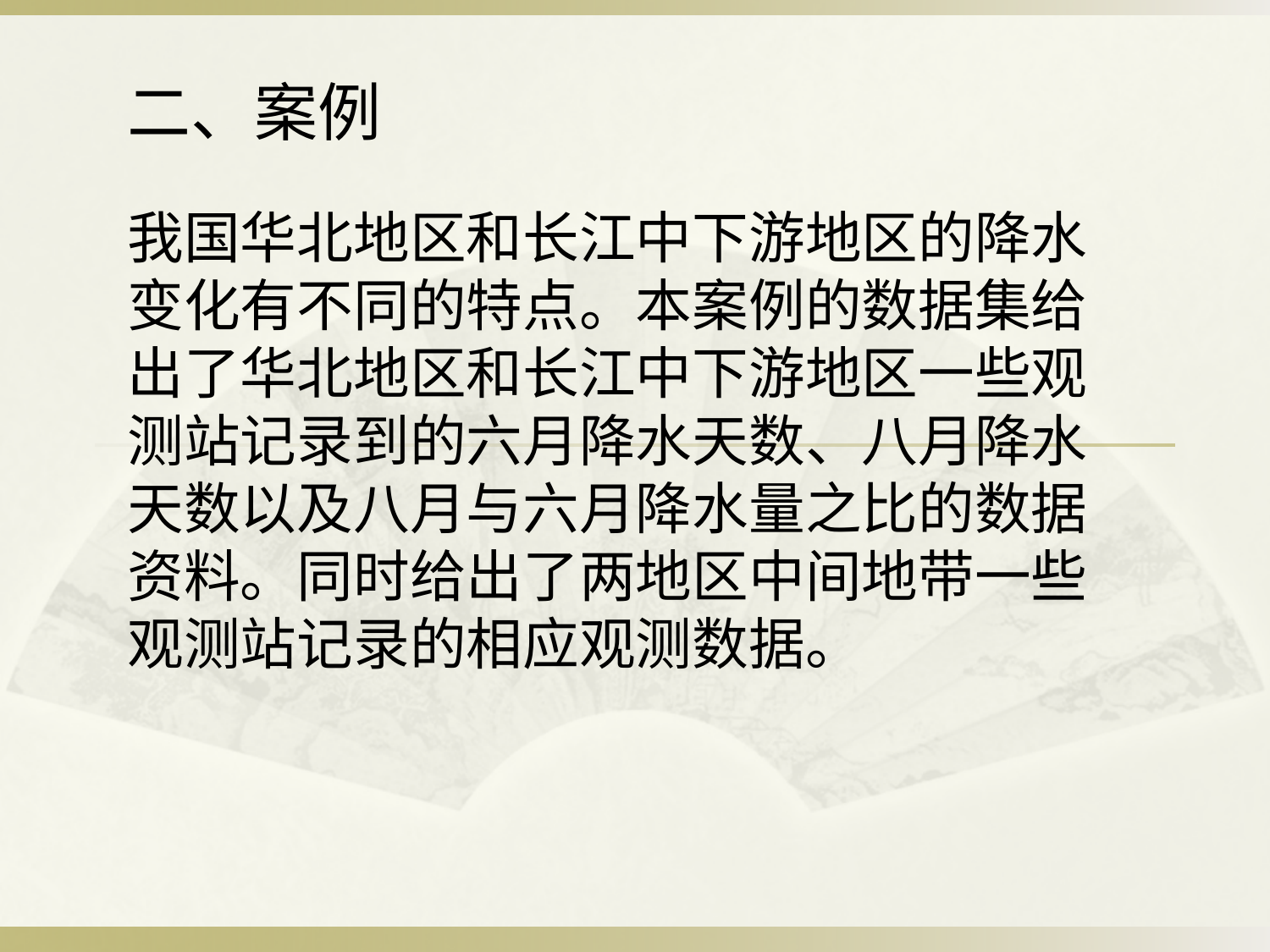

二、案例
我国华北地区和长江中下游地区的降水变化有不同的特点。本案例的数据集给出了华北地区和长江中下游地区一些观测站记录到的六月降水天数、八月降水天数以及八月与六月降水量之比的数据资料。同时给出了两地区中间地带一些观测站记录的相应观测数据。